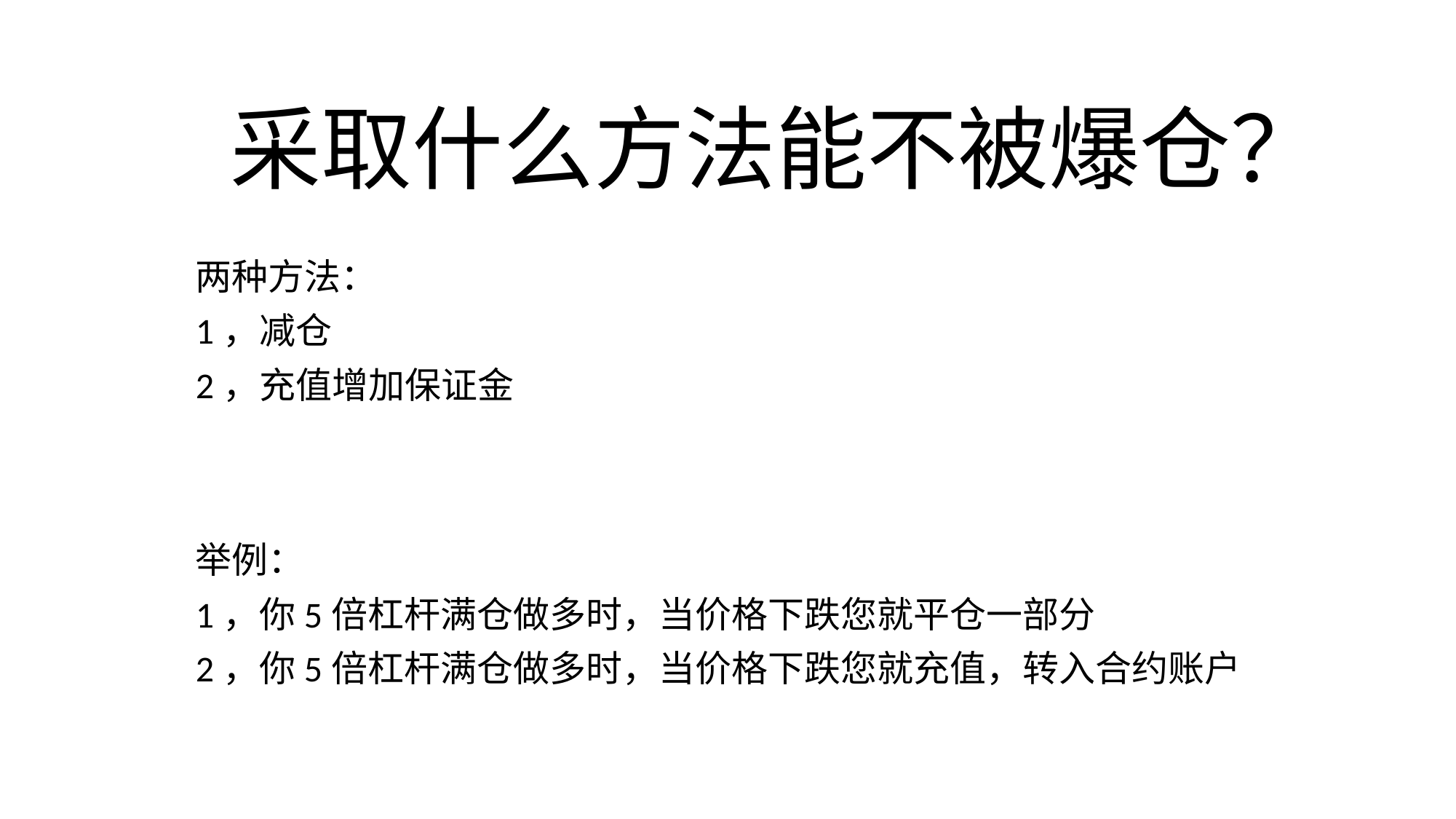

# 采取什么方法能不被爆仓？
两种方法：
1，减仓
2，充值增加保证金

举例：
1，你5倍杠杆满仓做多时，当价格下跌您就平仓一部分
2，你5倍杠杆满仓做多时，当价格下跌您就充值，转入合约账户